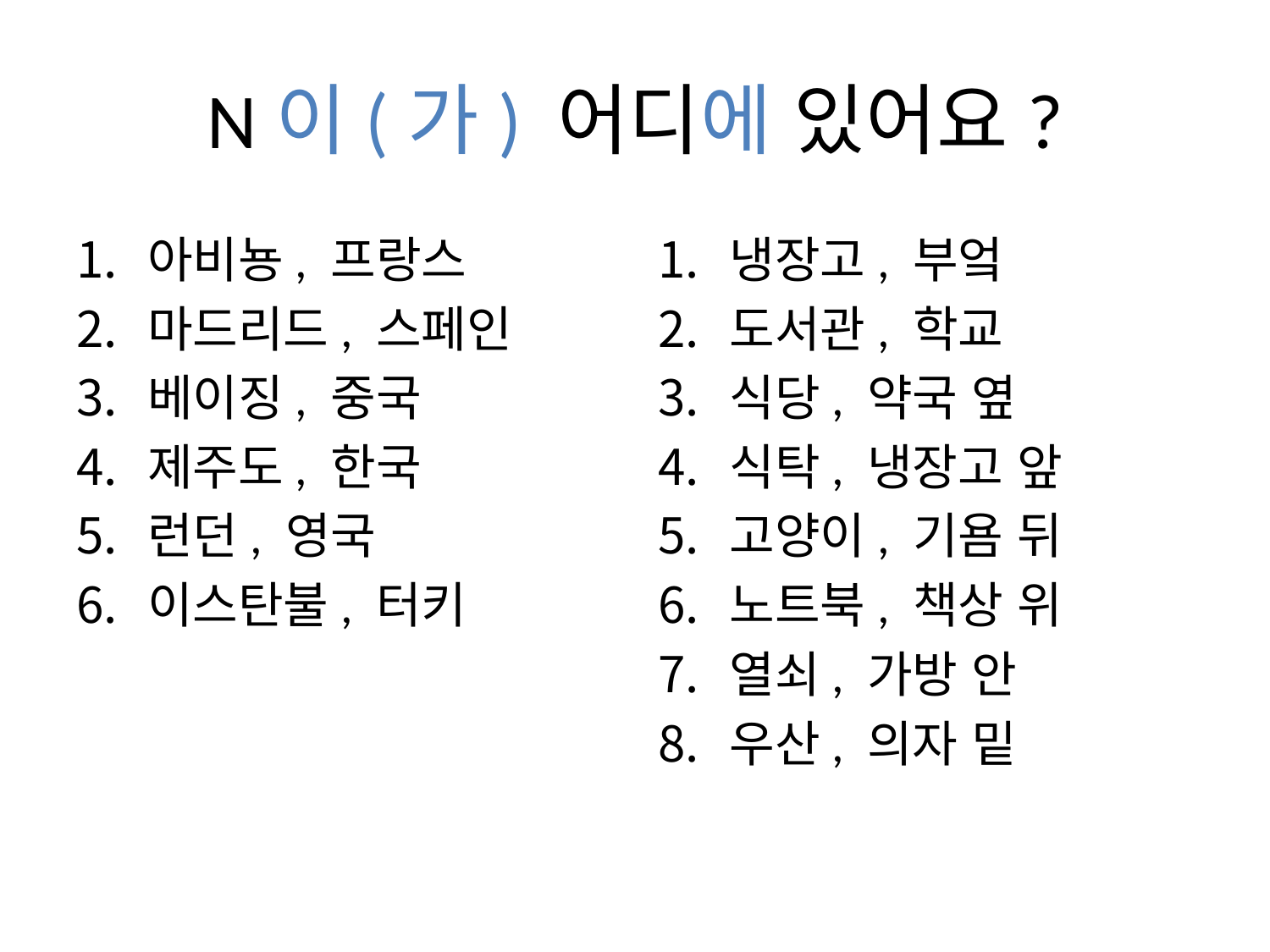

# N이(가) 어디에 있어요?
아비뇽, 프랑스
마드리드, 스페인
베이징, 중국
제주도, 한국
런던, 영국
이스탄불, 터키
냉장고, 부엌
도서관, 학교
식당, 약국 옆
식탁, 냉장고 앞
고양이, 기욤 뒤
노트북, 책상 위
열쇠, 가방 안
우산, 의자 밑